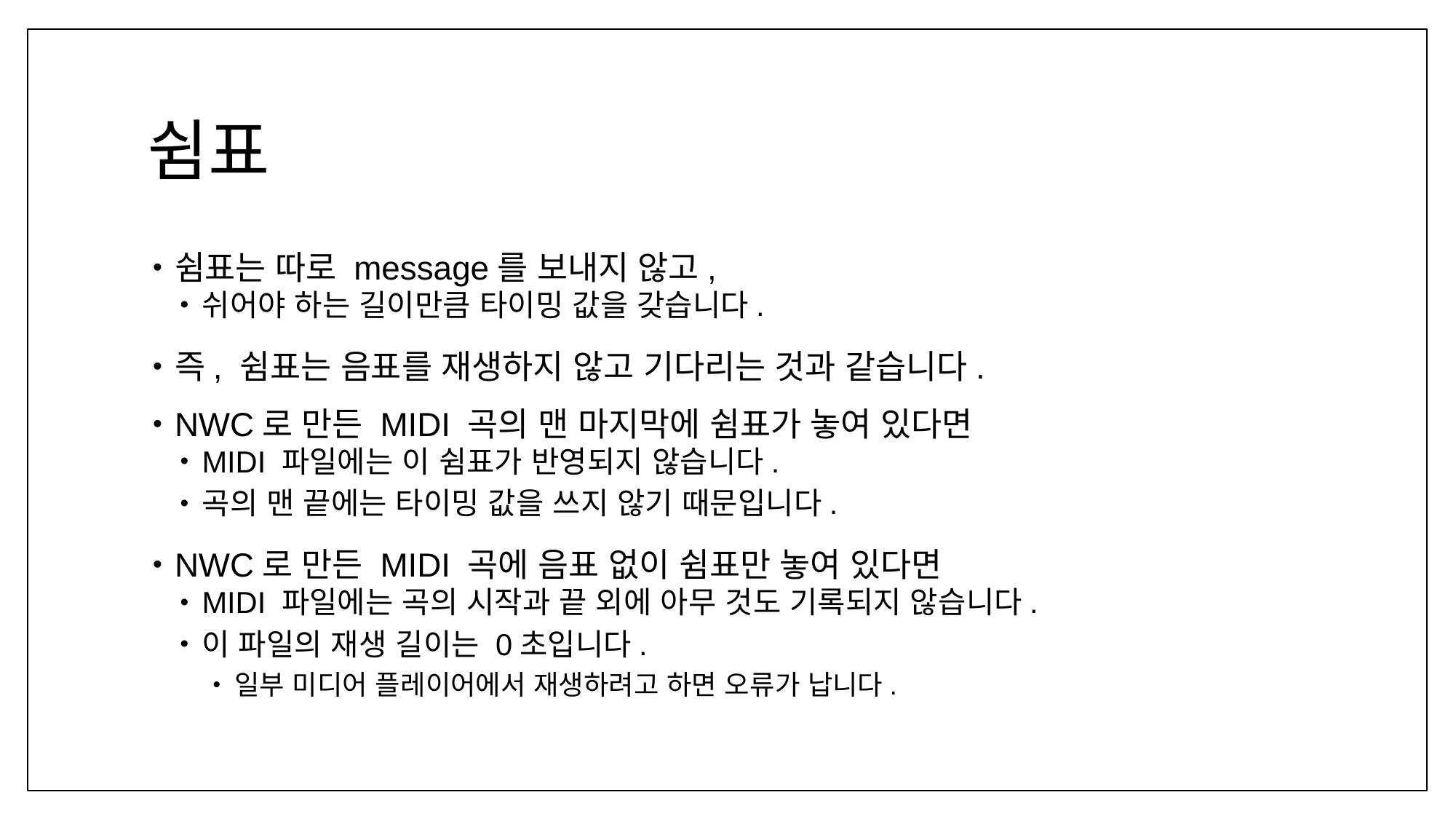

# 쉼표
쉼표는 따로 message를 보내지 않고,
쉬어야 하는 길이만큼 타이밍 값을 갖습니다.
즉, 쉼표는 음표를 재생하지 않고 기다리는 것과 같습니다.
NWC로 만든 MIDI 곡의 맨 마지막에 쉼표가 놓여 있다면
MIDI 파일에는 이 쉼표가 반영되지 않습니다.
곡의 맨 끝에는 타이밍 값을 쓰지 않기 때문입니다.
NWC로 만든 MIDI 곡에 음표 없이 쉼표만 놓여 있다면
MIDI 파일에는 곡의 시작과 끝 외에 아무 것도 기록되지 않습니다.
이 파일의 재생 길이는 0초입니다.
일부 미디어 플레이어에서 재생하려고 하면 오류가 납니다.